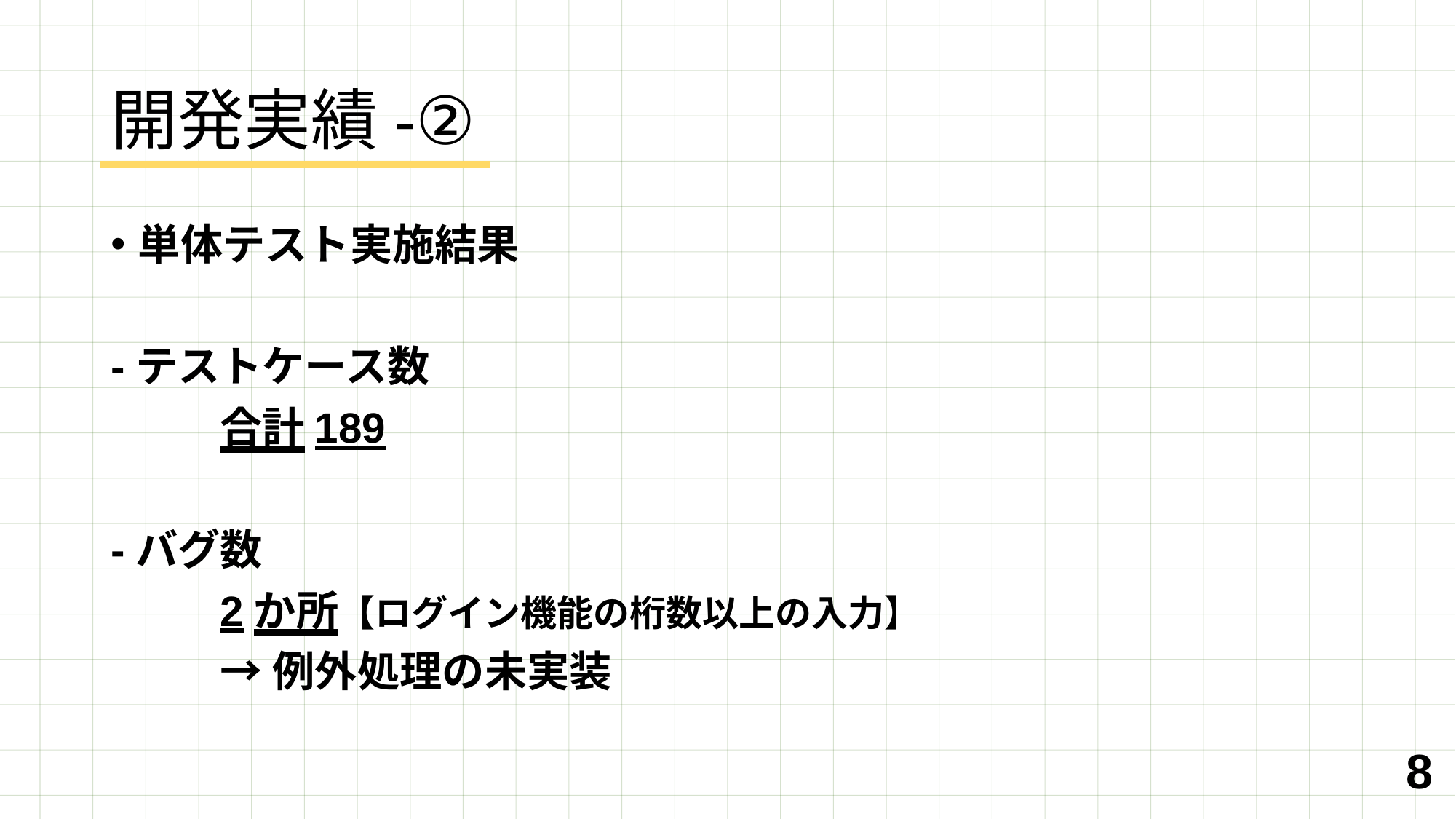

# 開発実績-②
単体テスト実施結果

-テストケース数
	合計189

-バグ数
	2か所【ログイン機能の桁数以上の入力】
	→例外処理の未実装